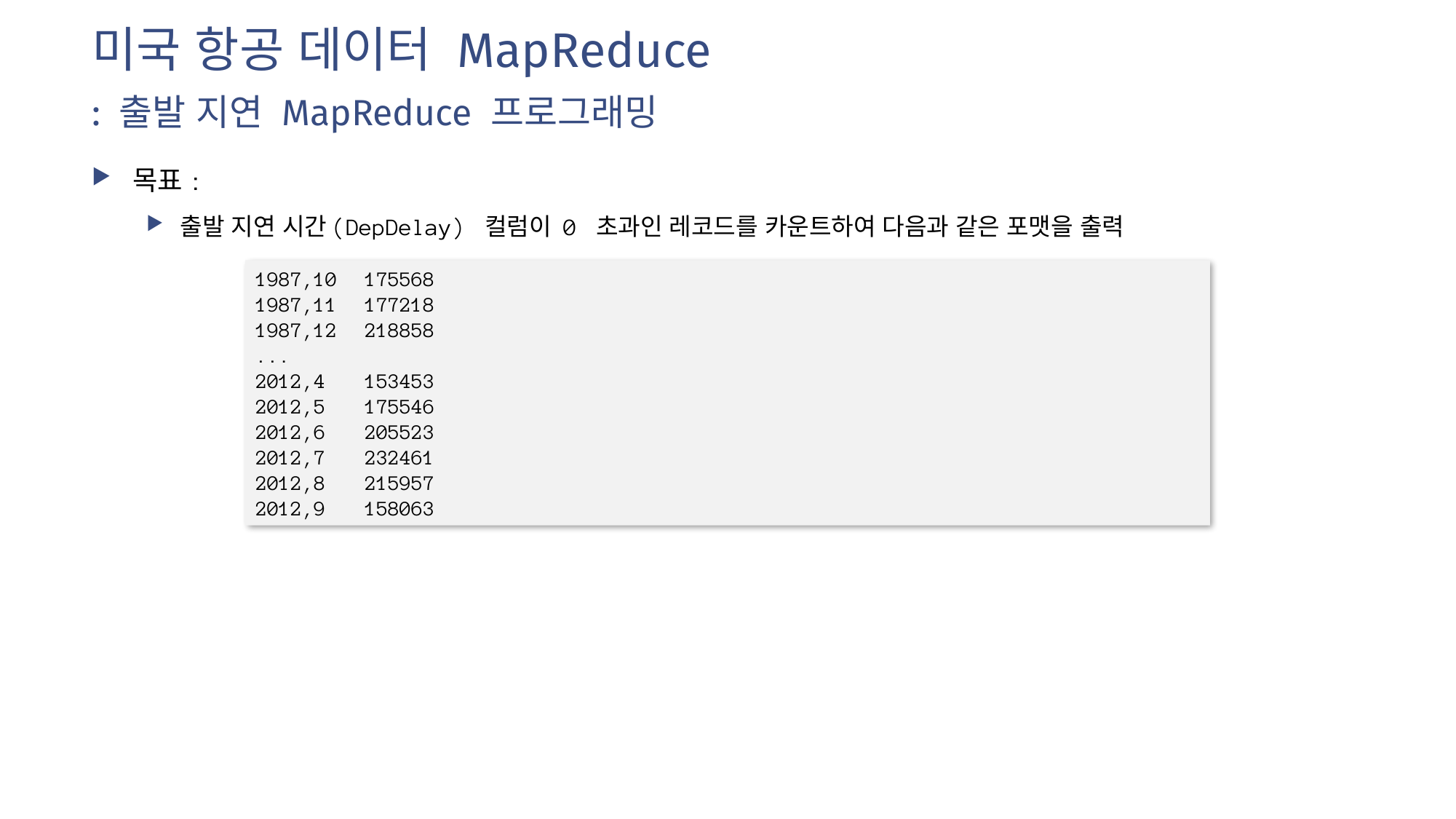

# 미국 항공 데이터 MapReduce : 출발 지연 MapReduce 프로그래밍
목표:
출발 지연 시간(DepDelay) 컬럼이 0 초과인 레코드를 카운트하여 다음과 같은 포맷을 출력

1987,10	175568
1987,11	177218
1987,12	218858
...
2012,4	153453
2012,5	175546
2012,6	205523
2012,7	232461
2012,8	215957
2012,9	158063